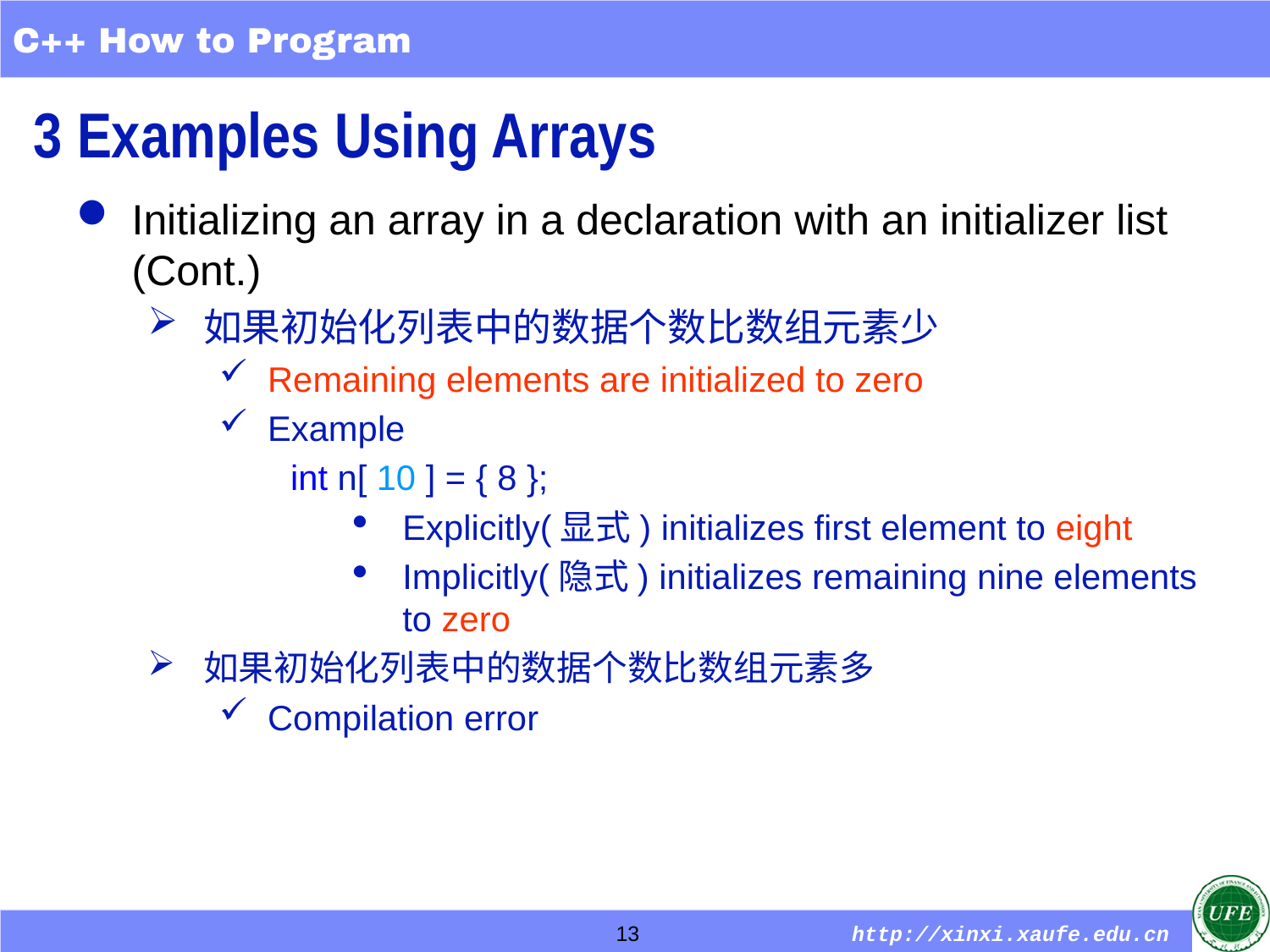

3 Examples Using Arrays
Initializing an array in a declaration with an initializer list (Cont.)
如果初始化列表中的数据个数比数组元素少
Remaining elements are initialized to zero
Example
int n[ 10 ] = { 8 };
Explicitly(显式) initializes first element to eight
Implicitly(隐式) initializes remaining nine elements to zero
如果初始化列表中的数据个数比数组元素多
Compilation error
13